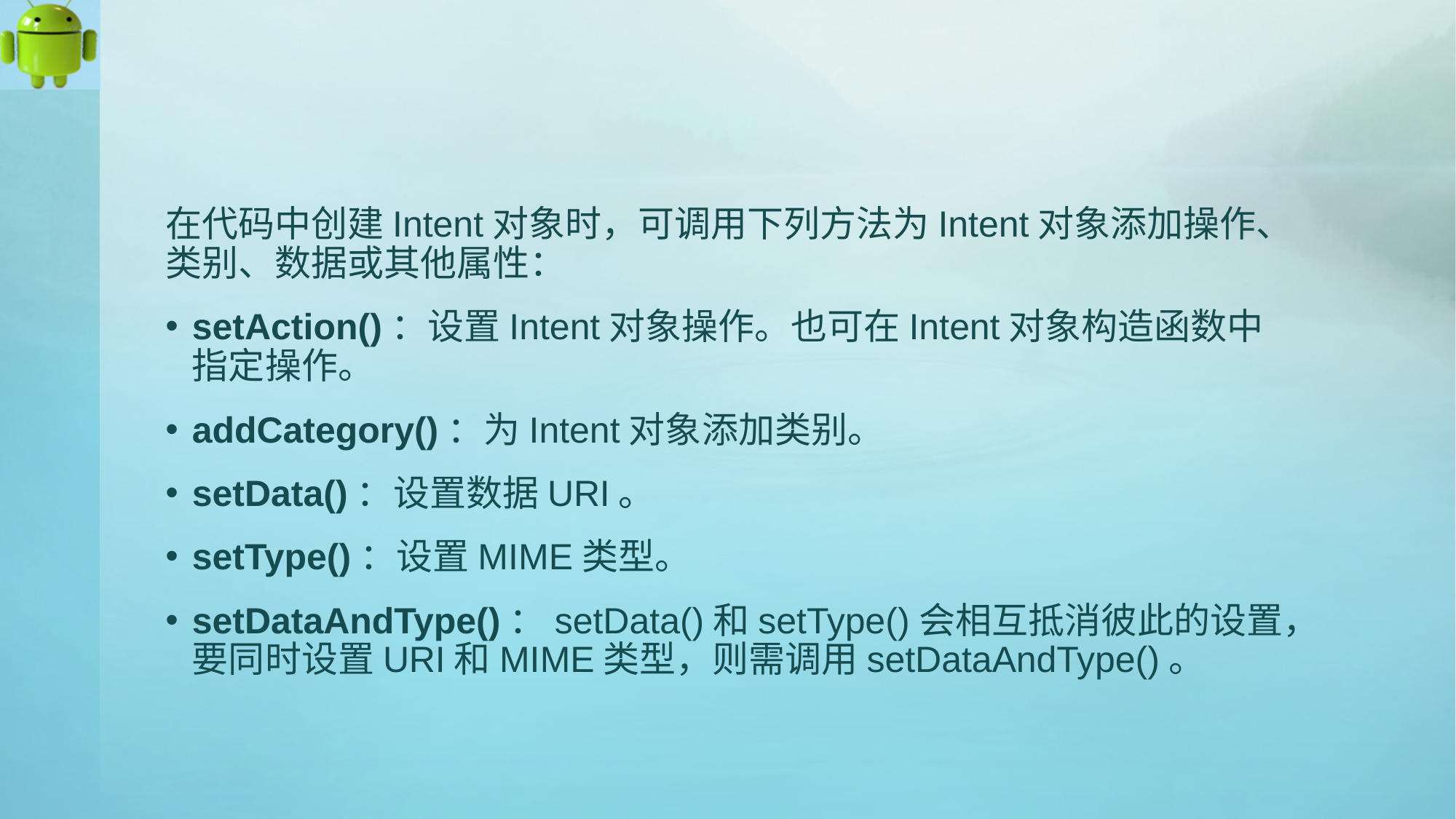

#
在代码中创建Intent对象时，可调用下列方法为Intent对象添加操作、类别、数据或其他属性：
setAction()：设置Intent对象操作。也可在Intent对象构造函数中指定操作。
addCategory()：为Intent对象添加类别。
setData()：设置数据URI。
setType()：设置MIME类型。
setDataAndType()：setData()和setType()会相互抵消彼此的设置，要同时设置URI和MIME类型，则需调用setDataAndType()。